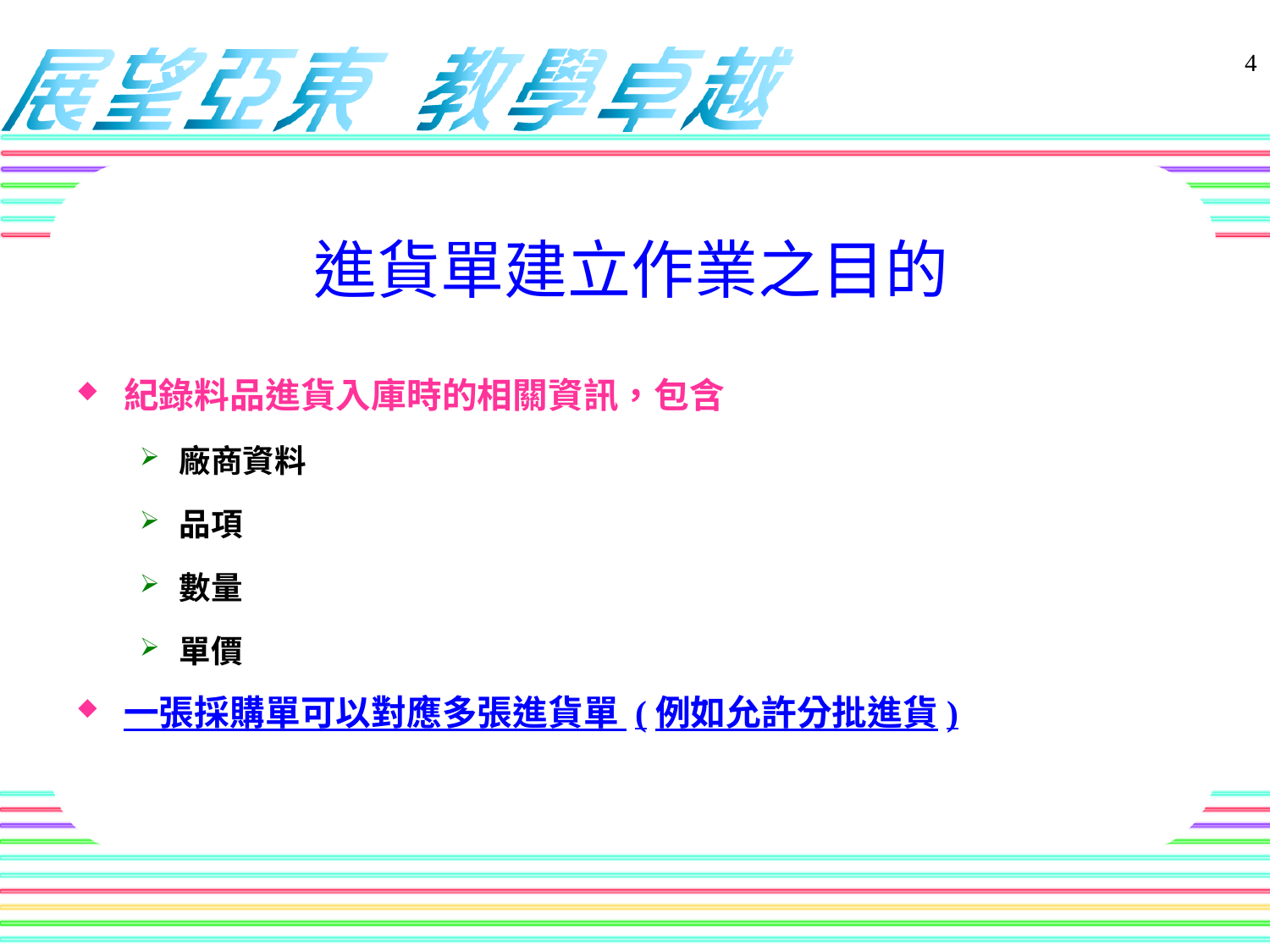

進貨單建立作業之目的
紀錄料品進貨入庫時的相關資訊，包含
廠商資料
品項
數量
單價
一張採購單可以對應多張進貨單 (例如允許分批進貨)
4